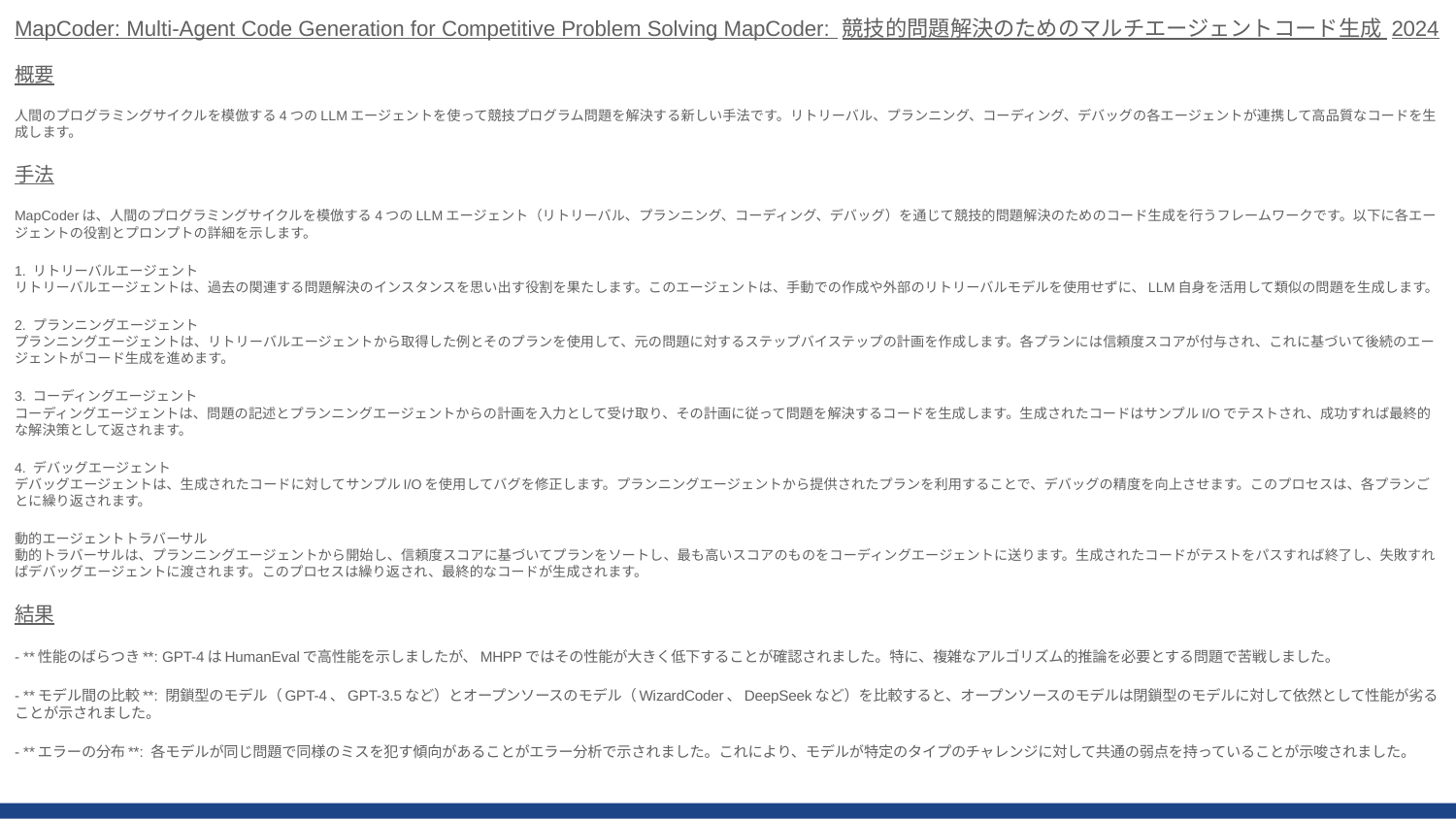

MapCoder: Multi-Agent Code Generation for Competitive Problem Solving MapCoder: 競技的問題解決のためのマルチエージェントコード生成 2024
概要
人間のプログラミングサイクルを模倣する4つのLLMエージェントを使って競技プログラム問題を解決する新しい手法です。リトリーバル、プランニング、コーディング、デバッグの各エージェントが連携して高品質なコードを生成します。
手法
MapCoderは、人間のプログラミングサイクルを模倣する4つのLLMエージェント（リトリーバル、プランニング、コーディング、デバッグ）を通じて競技的問題解決のためのコード生成を行うフレームワークです。以下に各エージェントの役割とプロンプトの詳細を示します。
1. リトリーバルエージェント
リトリーバルエージェントは、過去の関連する問題解決のインスタンスを思い出す役割を果たします。このエージェントは、手動での作成や外部のリトリーバルモデルを使用せずに、LLM自身を活用して類似の問題を生成します。
2. プランニングエージェント
プランニングエージェントは、リトリーバルエージェントから取得した例とそのプランを使用して、元の問題に対するステップバイステップの計画を作成します。各プランには信頼度スコアが付与され、これに基づいて後続のエージェントがコード生成を進めます。
3. コーディングエージェント
コーディングエージェントは、問題の記述とプランニングエージェントからの計画を入力として受け取り、その計画に従って問題を解決するコードを生成します。生成されたコードはサンプルI/Oでテストされ、成功すれば最終的な解決策として返されます。
4. デバッグエージェント
デバッグエージェントは、生成されたコードに対してサンプルI/Oを使用してバグを修正します。プランニングエージェントから提供されたプランを利用することで、デバッグの精度を向上させます。このプロセスは、各プランごとに繰り返されます。
動的エージェントトラバーサル
動的トラバーサルは、プランニングエージェントから開始し、信頼度スコアに基づいてプランをソートし、最も高いスコアのものをコーディングエージェントに送ります。生成されたコードがテストをパスすれば終了し、失敗すればデバッグエージェントに渡されます。このプロセスは繰り返され、最終的なコードが生成されます。
結果
- **性能のばらつき**: GPT-4はHumanEvalで高性能を示しましたが、MHPPではその性能が大きく低下することが確認されました。特に、複雑なアルゴリズム的推論を必要とする問題で苦戦しました。
- **モデル間の比較**: 閉鎖型のモデル（GPT-4、GPT-3.5など）とオープンソースのモデル（WizardCoder、DeepSeekなど）を比較すると、オープンソースのモデルは閉鎖型のモデルに対して依然として性能が劣ることが示されました。
- **エラーの分布**: 各モデルが同じ問題で同様のミスを犯す傾向があることがエラー分析で示されました。これにより、モデルが特定のタイプのチャレンジに対して共通の弱点を持っていることが示唆されました。